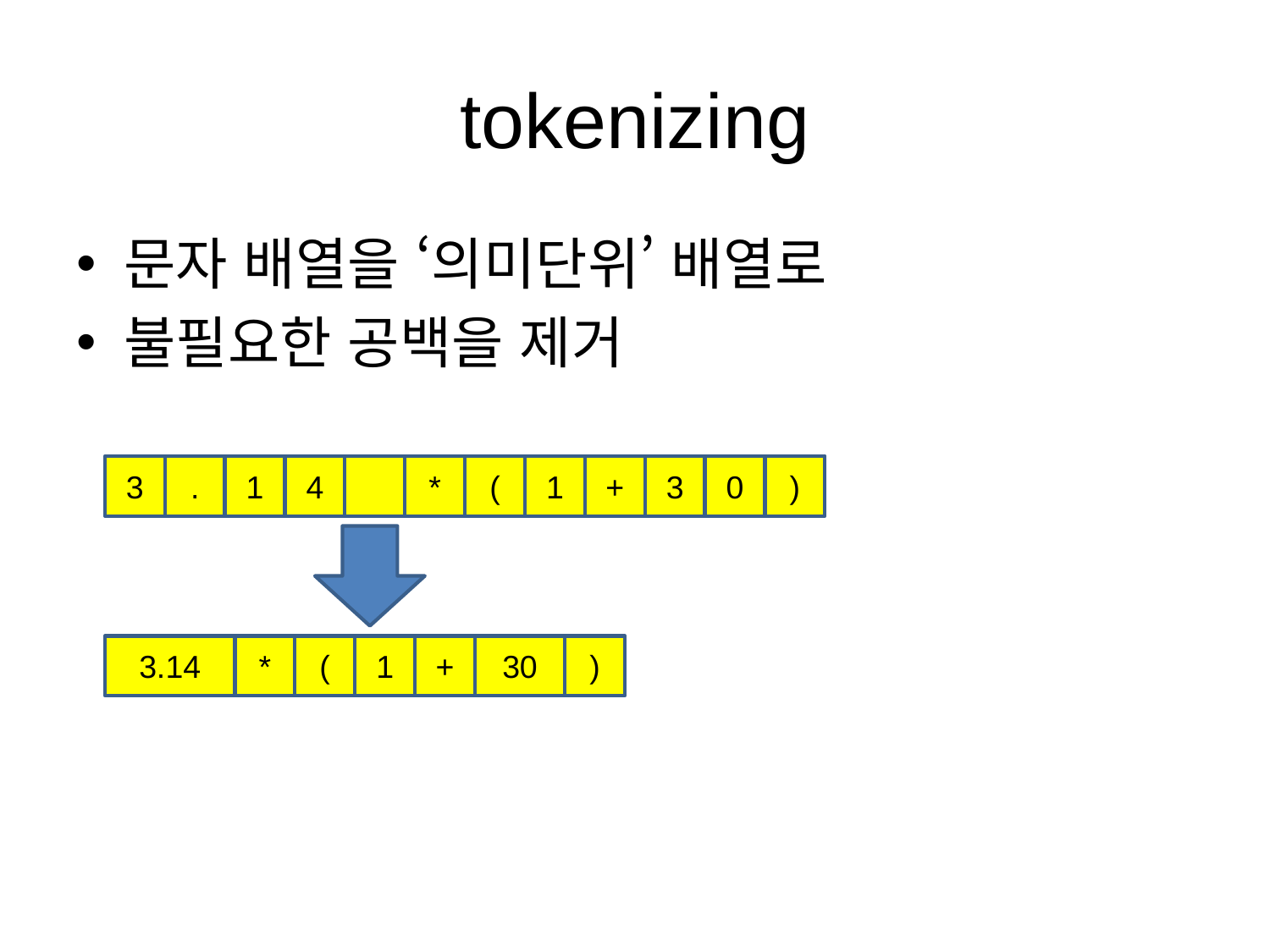

# tokenizing
문자 배열을 ‘의미단위’ 배열로
불필요한 공백을 제거
3
.
1
4

*
(
1
+
3
0
)

3.14
*
(
1
+
30
)